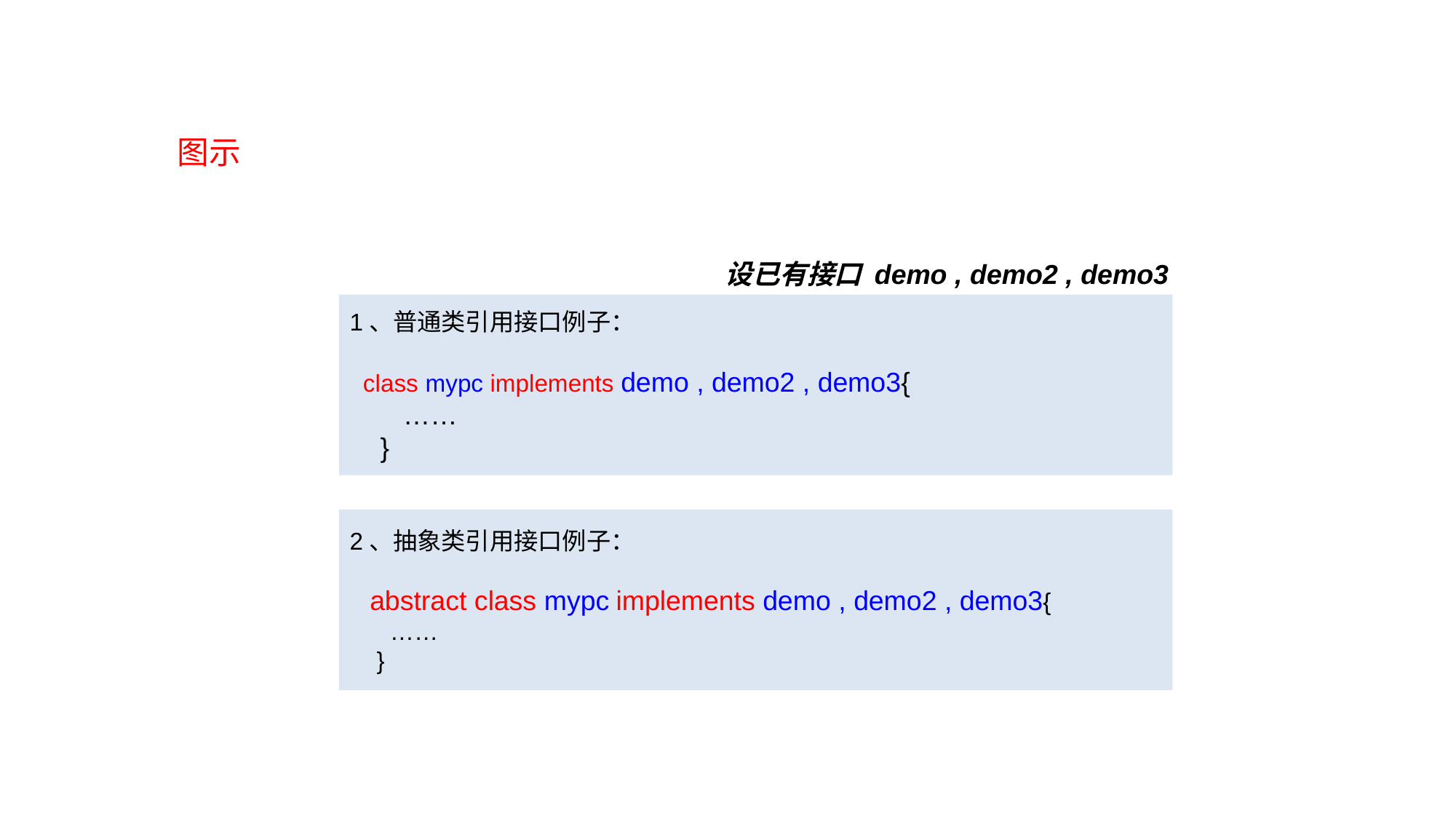

图示
设已有接口 demo , demo2 , demo3
1、普通类引用接口例子：

  class mypc implements demo , demo2 , demo3{
       ……
    }
2、抽象类引用接口例子：

   abstract class mypc implements demo , demo2 , demo3{
      ……
    }